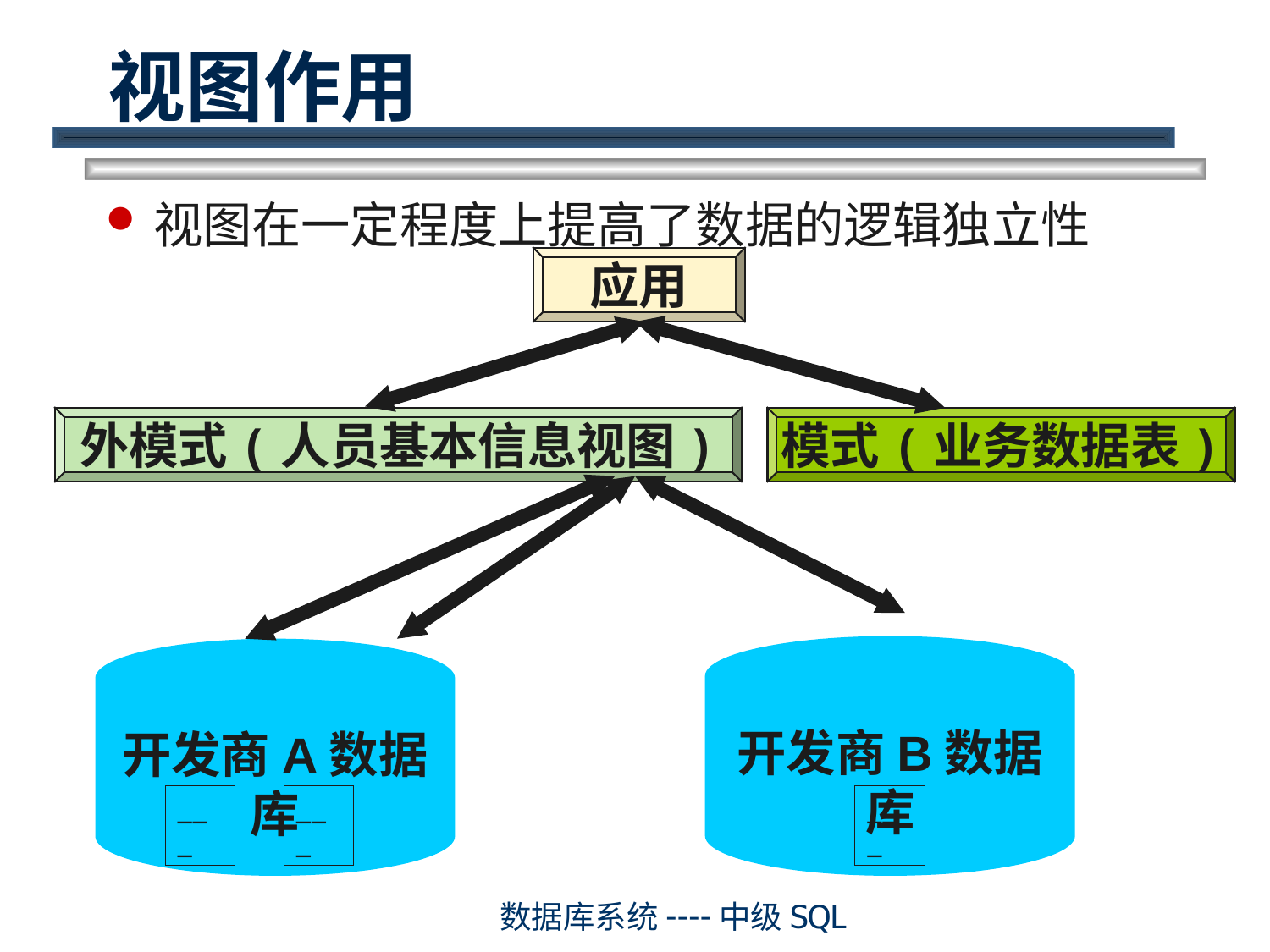

# 视图作用
视图在一定程度上提高了数据的逻辑独立性
应用

外模式(人员基本信息视图)
模式(业务数据表)

开发商B数据库
开发商A数据库
___
___
___
数据库系统----中级SQL